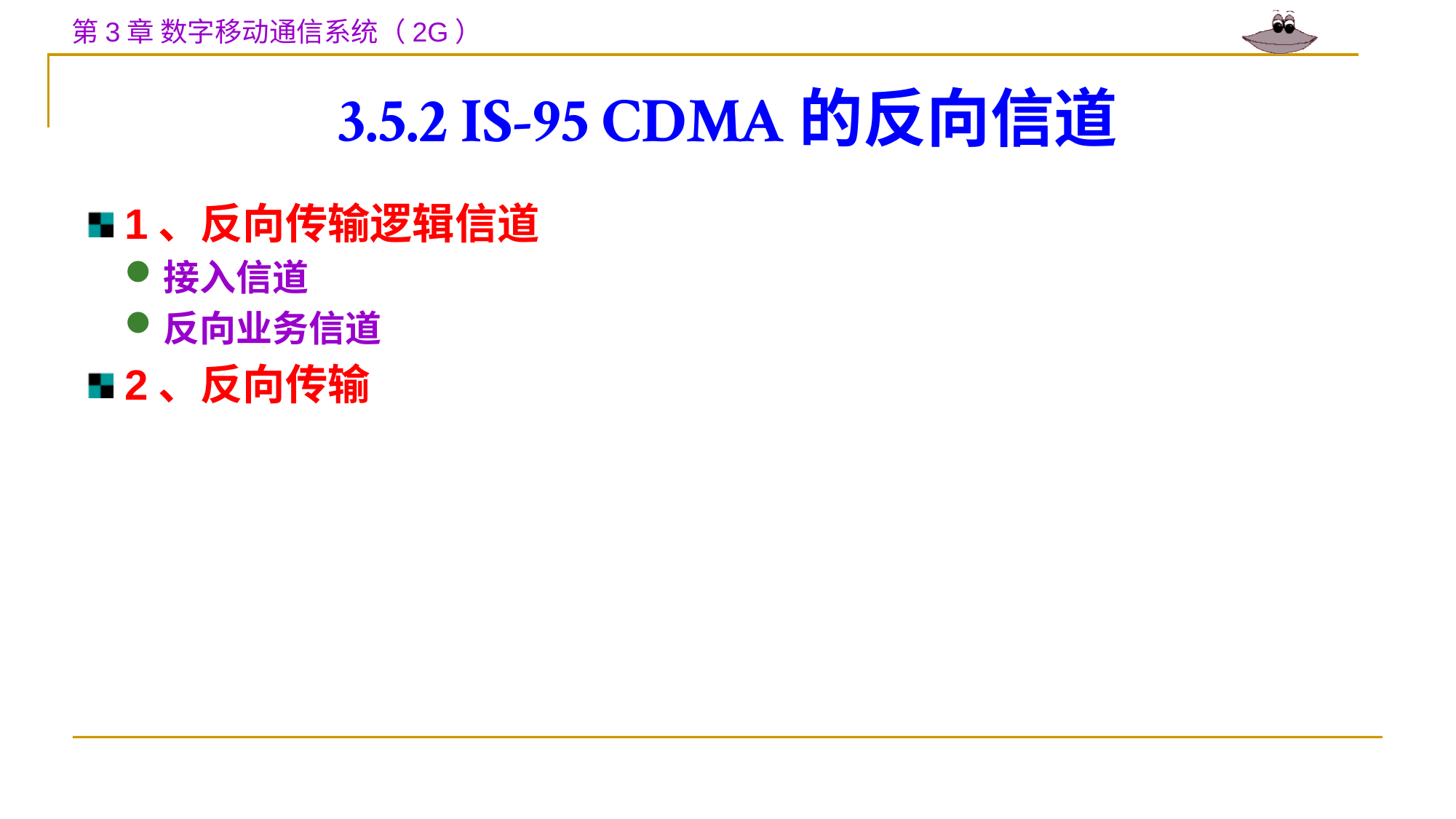

# 3.5.2 IS-95 CDMA的反向信道
1、反向传输逻辑信道
接入信道
反向业务信道
2、反向传输